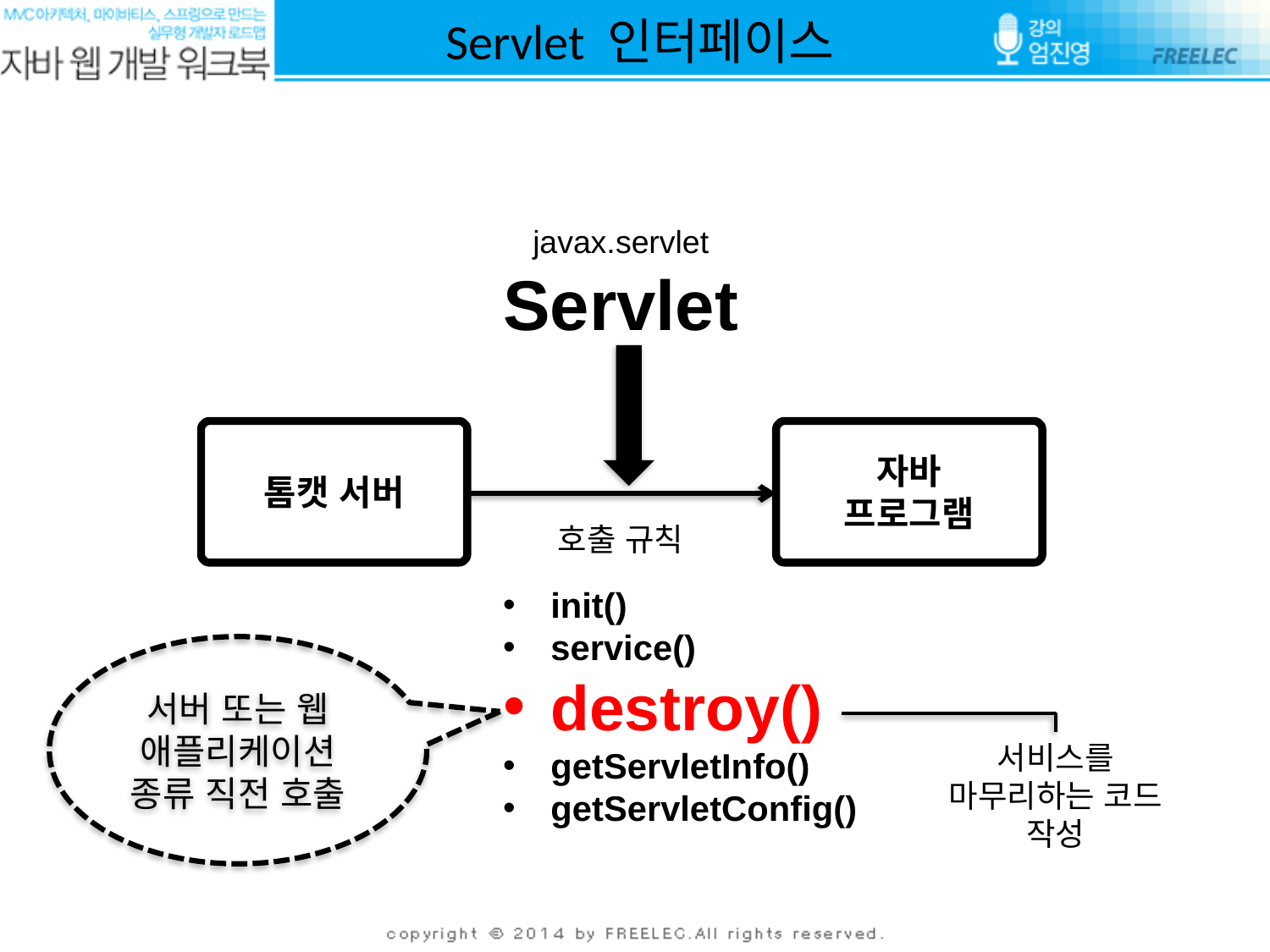

# Servlet 인터페이스
javax.servlet
Servlet

톰캣 서버
자바
프로그램
호출 규칙
init()
service()
destroy()
getServletInfo()
getServletConfig()
서버 또는 웹 애플리케이션 종류 직전 호출
서비스를 마무리하는 코드 작성